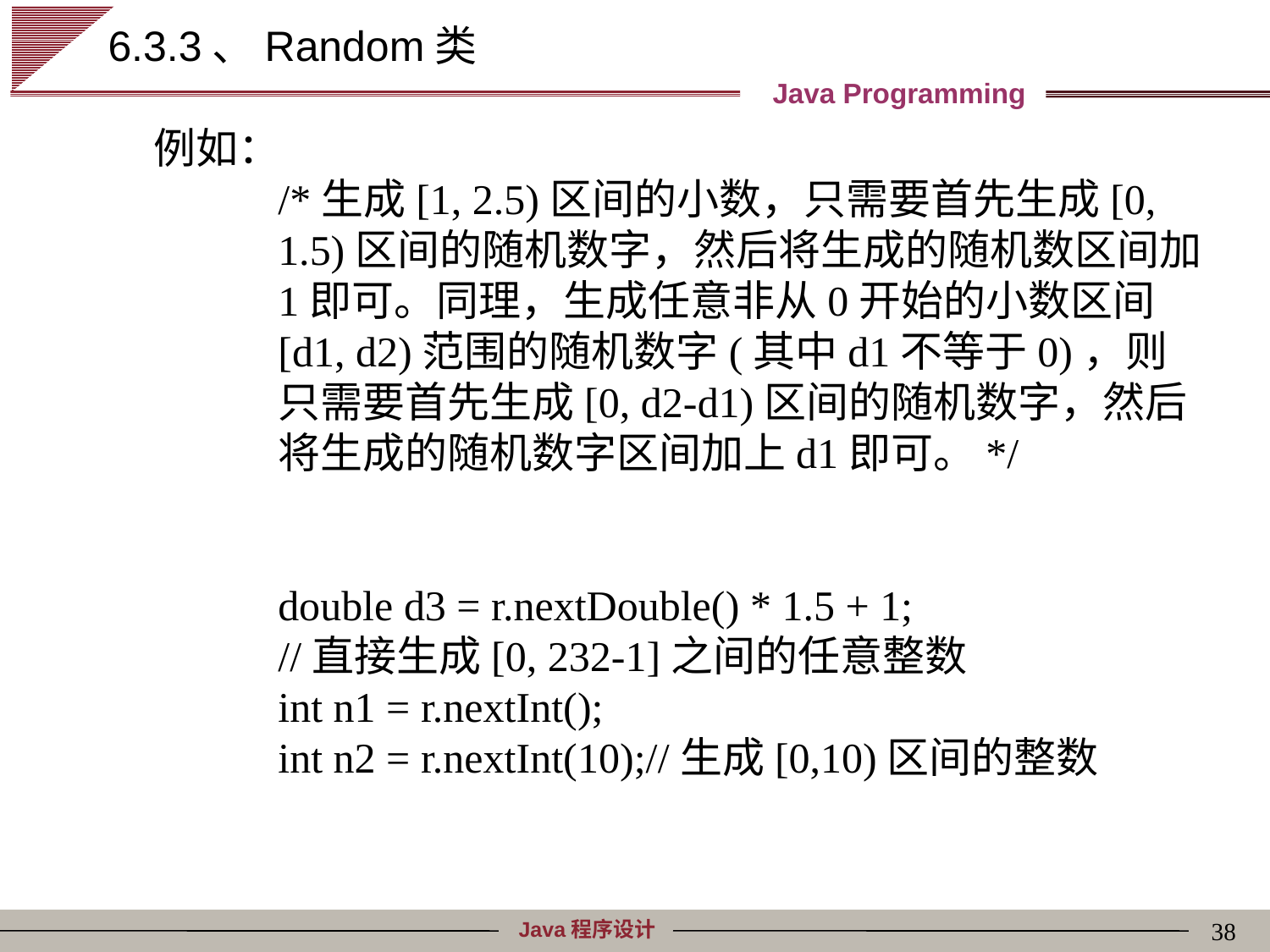

# 6.3.3、Random类
例如：
	/*生成[1, 2.5)区间的小数，只需要首先生成[0, 1.5)区间的随机数字，然后将生成的随机数区间加1即可。同理，生成任意非从0开始的小数区间[d1, d2)范围的随机数字(其中d1不等于0)，则只需要首先生成[0, d2-d1)区间的随机数字，然后将生成的随机数字区间加上d1即可。*/

	double d3 = r.nextDouble() * 1.5 + 1;
	//直接生成[0, 232-1]之间的任意整数
	int n1 = r.nextInt();
	int n2 = r.nextInt(10);//生成[0,10)区间的整数